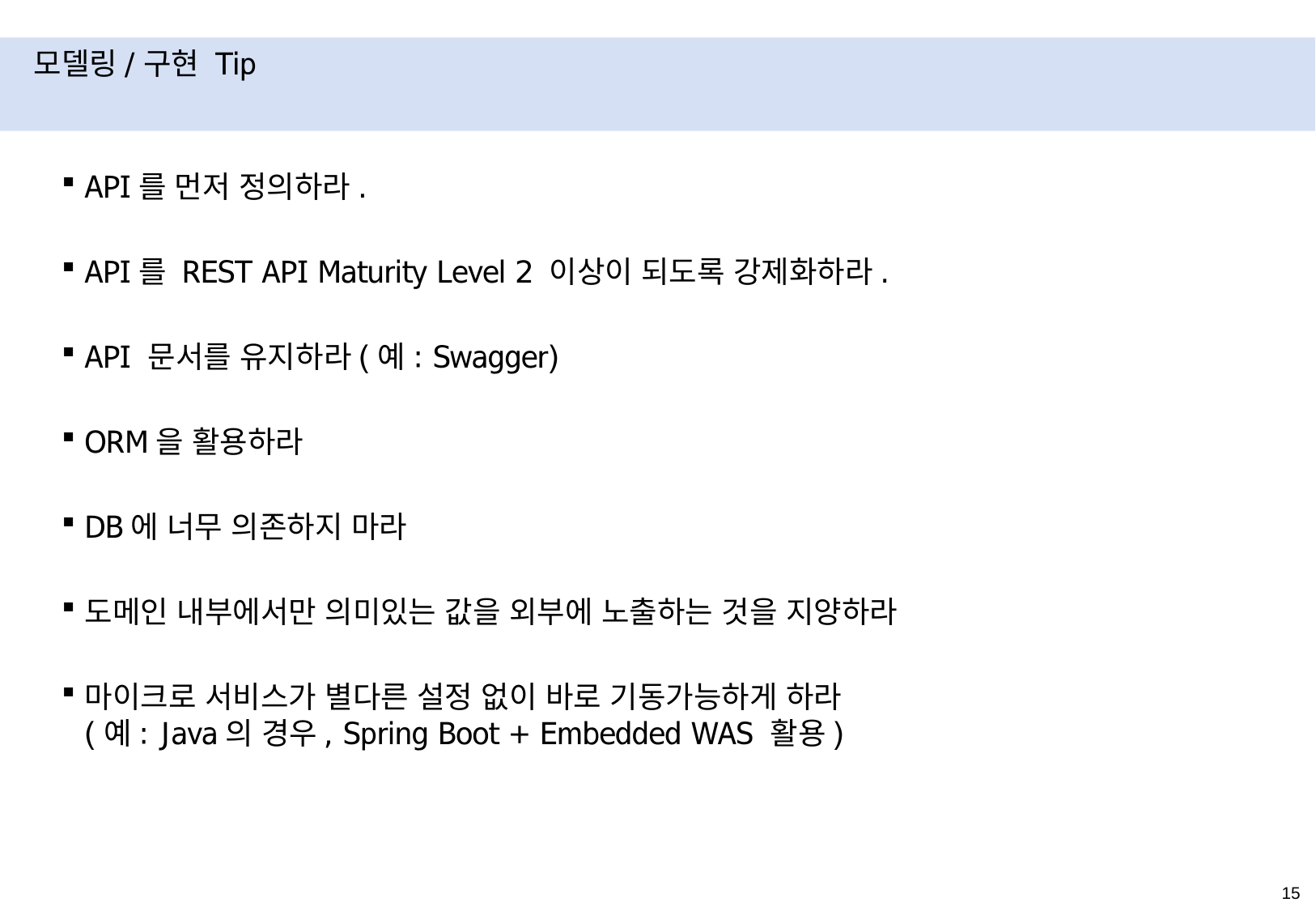

# 모델링/구현 Tip
API를 먼저 정의하라.

API를 REST API Maturity Level 2 이상이 되도록 강제화하라.

API 문서를 유지하라(예: Swagger)

ORM을 활용하라

DB에 너무 의존하지 마라

도메인 내부에서만 의미있는 값을 외부에 노출하는 것을 지양하라

마이크로 서비스가 별다른 설정 없이 바로 기동가능하게 하라
(예: Java의 경우, Spring Boot + Embedded WAS 활용)